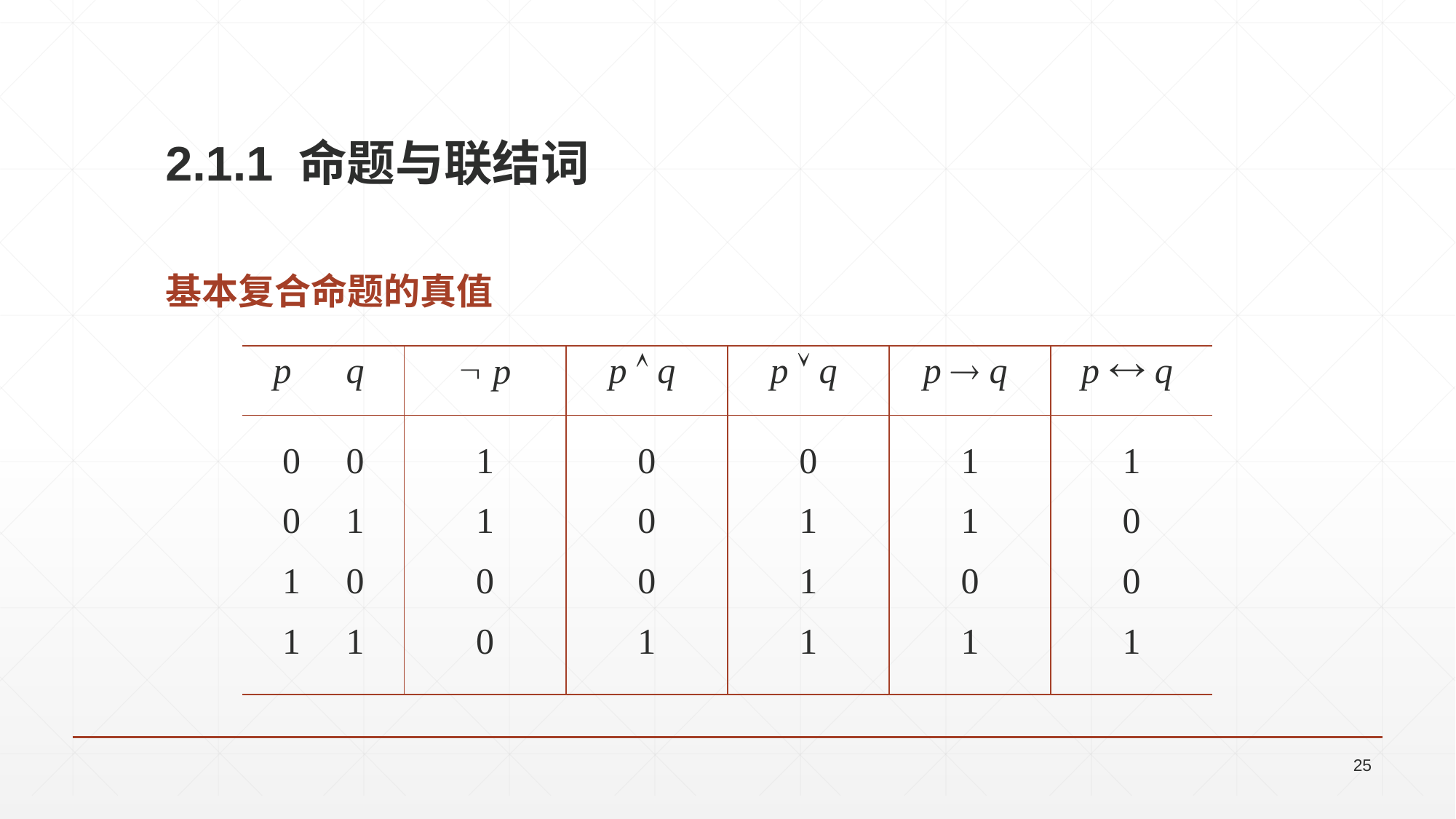

2.1.1 命题与联结词

基本复合命题的真值

| p q | ¬ p | p ∧ q | p ∨ q | p → q | p ↔ q |
| --- | --- | --- | --- | --- | --- |
| 0 0 0 1 1 0 1 1 | 1 1 0 0 | 0 0 0 1 | 0 1 1 1 | 1 1 0 1 | 1 0 0 1 |
25